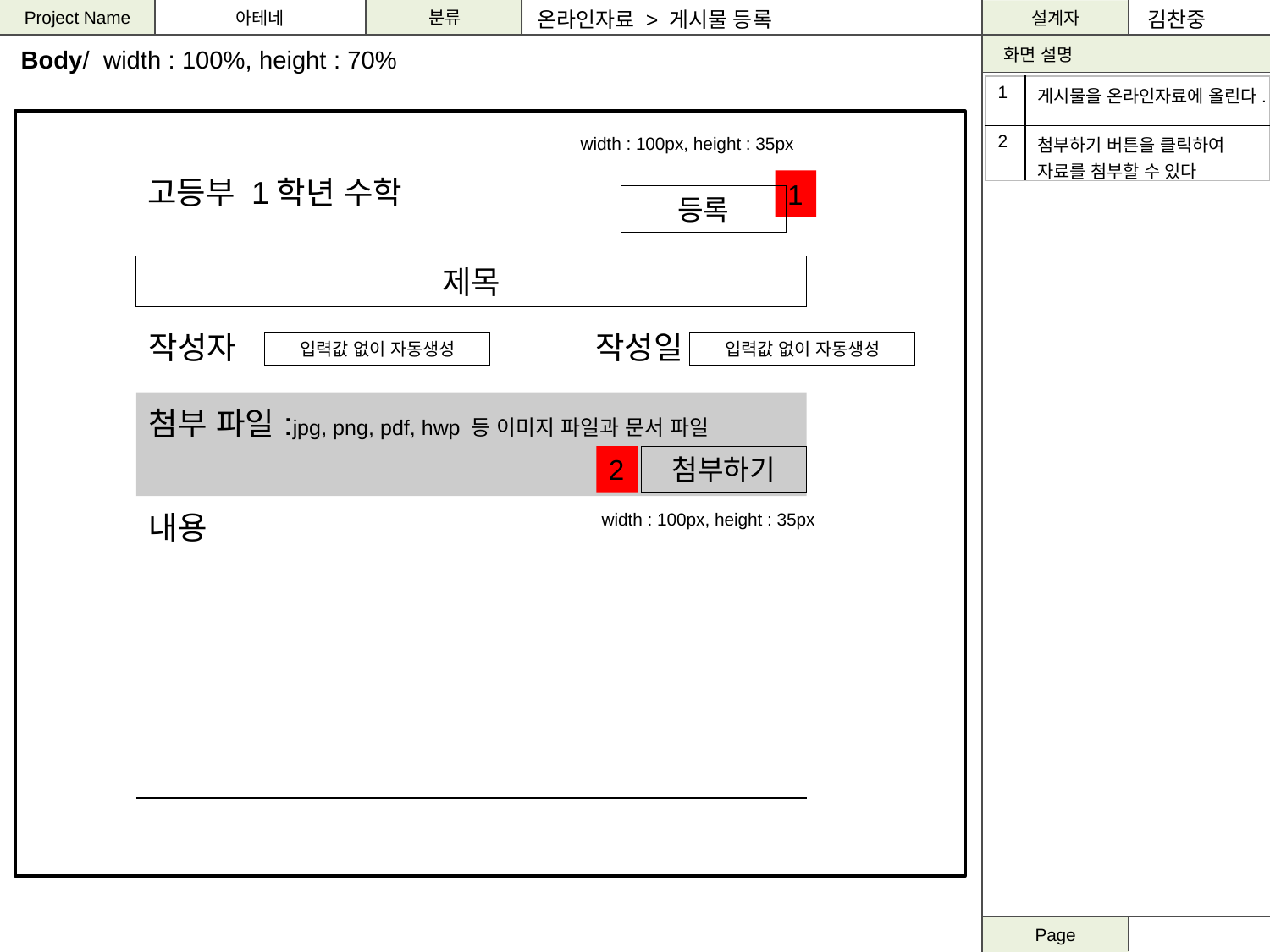

온라인자료 > 게시물 등록
김찬중
Body/  width : 100%, height : 70%
| 1 | 게시물을 온라인자료에 올린다. |
| --- | --- |
| 2 | 첨부하기 버튼을 클릭하여 자료를 첨부할 수 있다 |

width : 100px, height : 35px
고등부 1학년 수학
1
등록
제목
| 작성자 |  | 작성일 |
| --- | --- | --- |
| 첨부 파일:jpg, png, pdf, hwp 등 이미지 파일과 문서 파일 |  |  |
| 내용 |  |  |
입력값 없이 자동생성
입력값 없이 자동생성
2
첨부하기
width : 100px, height : 35px